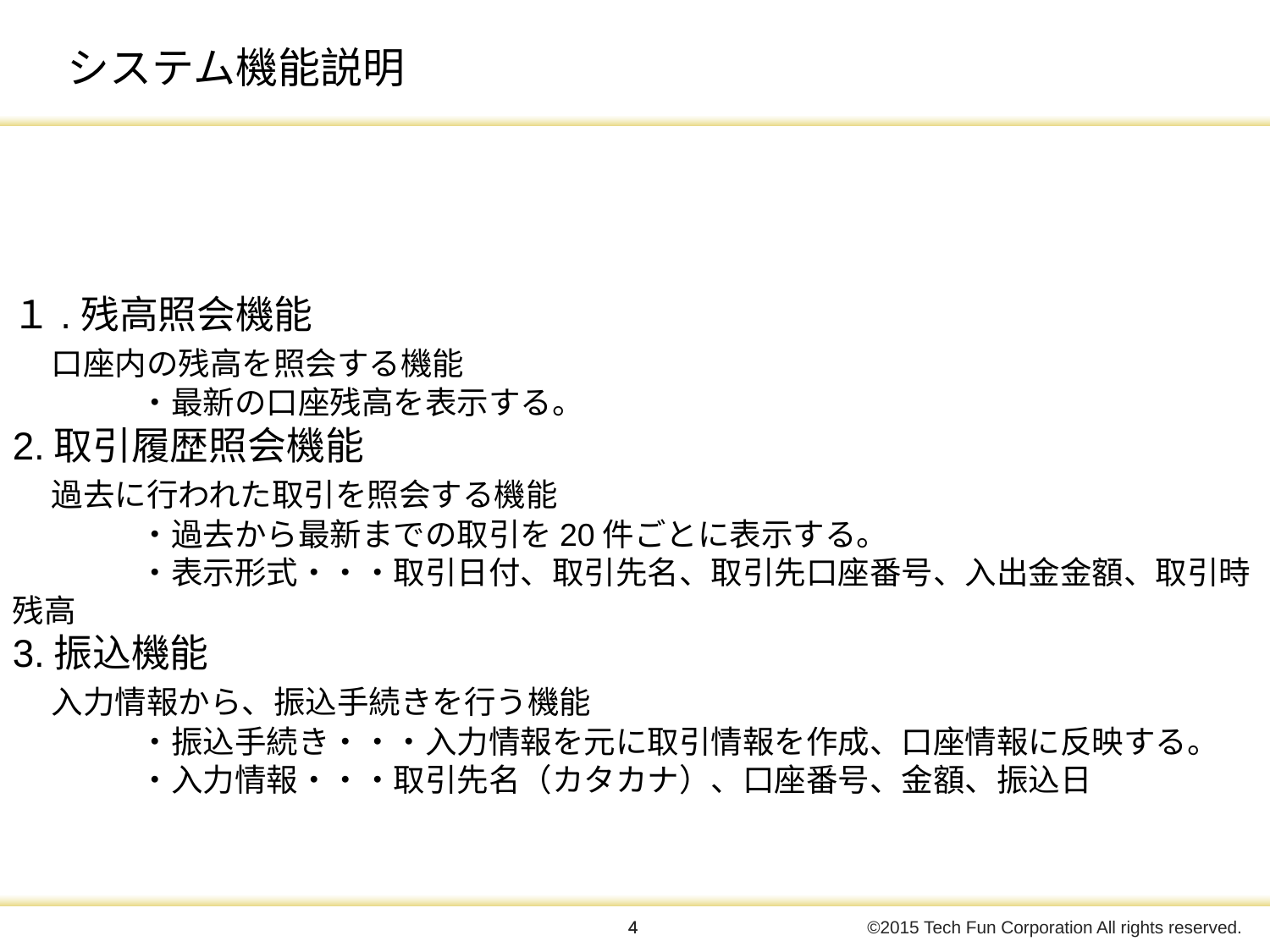

システム機能説明

１.残高照会機能
　口座内の残高を照会する機能
	・最新の口座残高を表示する。
2.取引履歴照会機能
　過去に行われた取引を照会する機能
	・過去から最新までの取引を20件ごとに表示する。
	・表示形式・・・取引日付、取引先名、取引先口座番号、入出金金額、取引時残高
3.振込機能
　入力情報から、振込手続きを行う機能
	・振込手続き・・・入力情報を元に取引情報を作成、口座情報に反映する。
	・入力情報・・・取引先名（カタカナ）、口座番号、金額、振込日

4
4
©2015 Tech Fun Corporation All rights reserved.